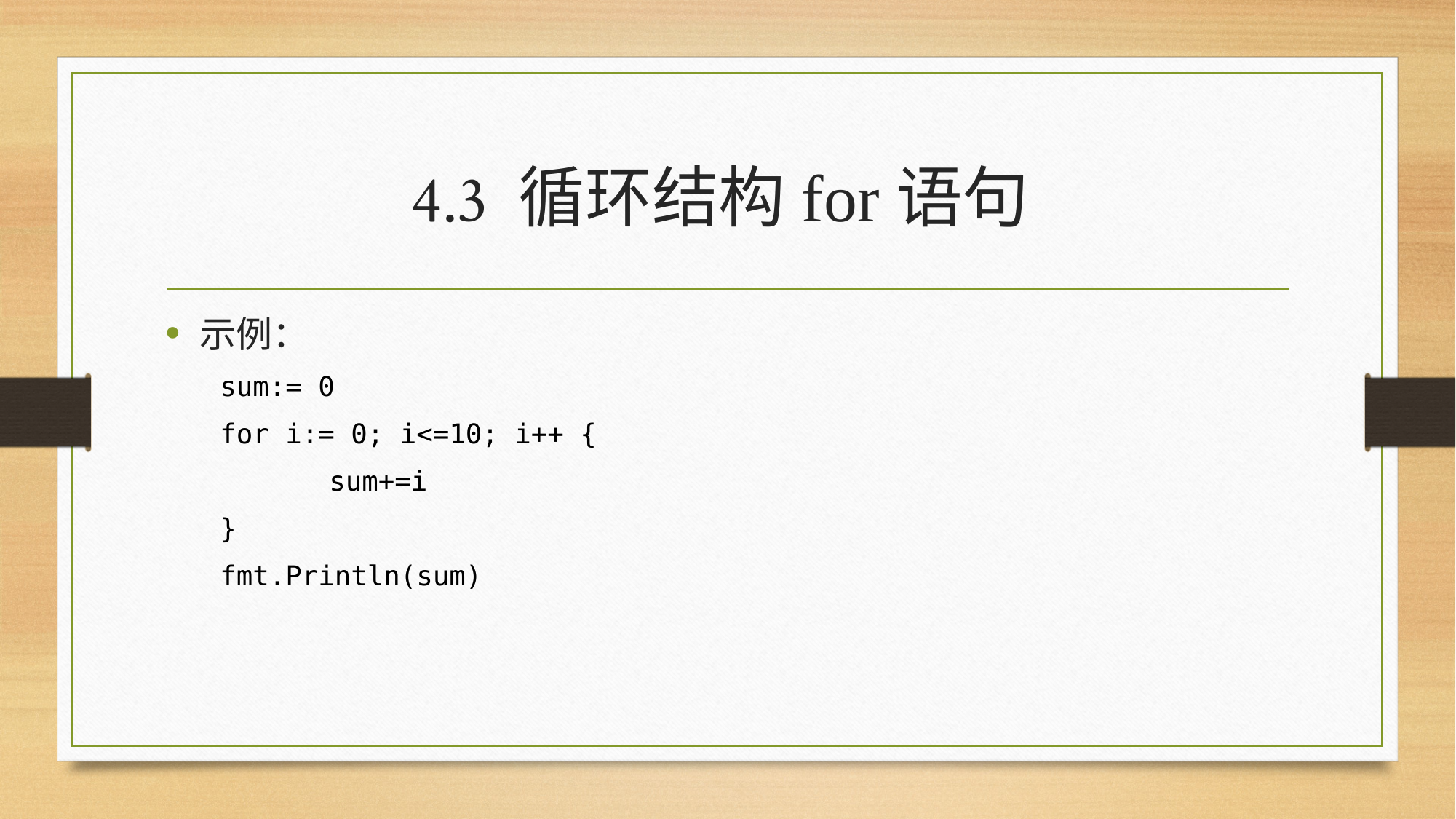

# 4.3 循环结构for语句
示例：
sum:= 0
for i:= 0; i<=10; i++ {
	sum+=i
}
fmt.Println(sum)